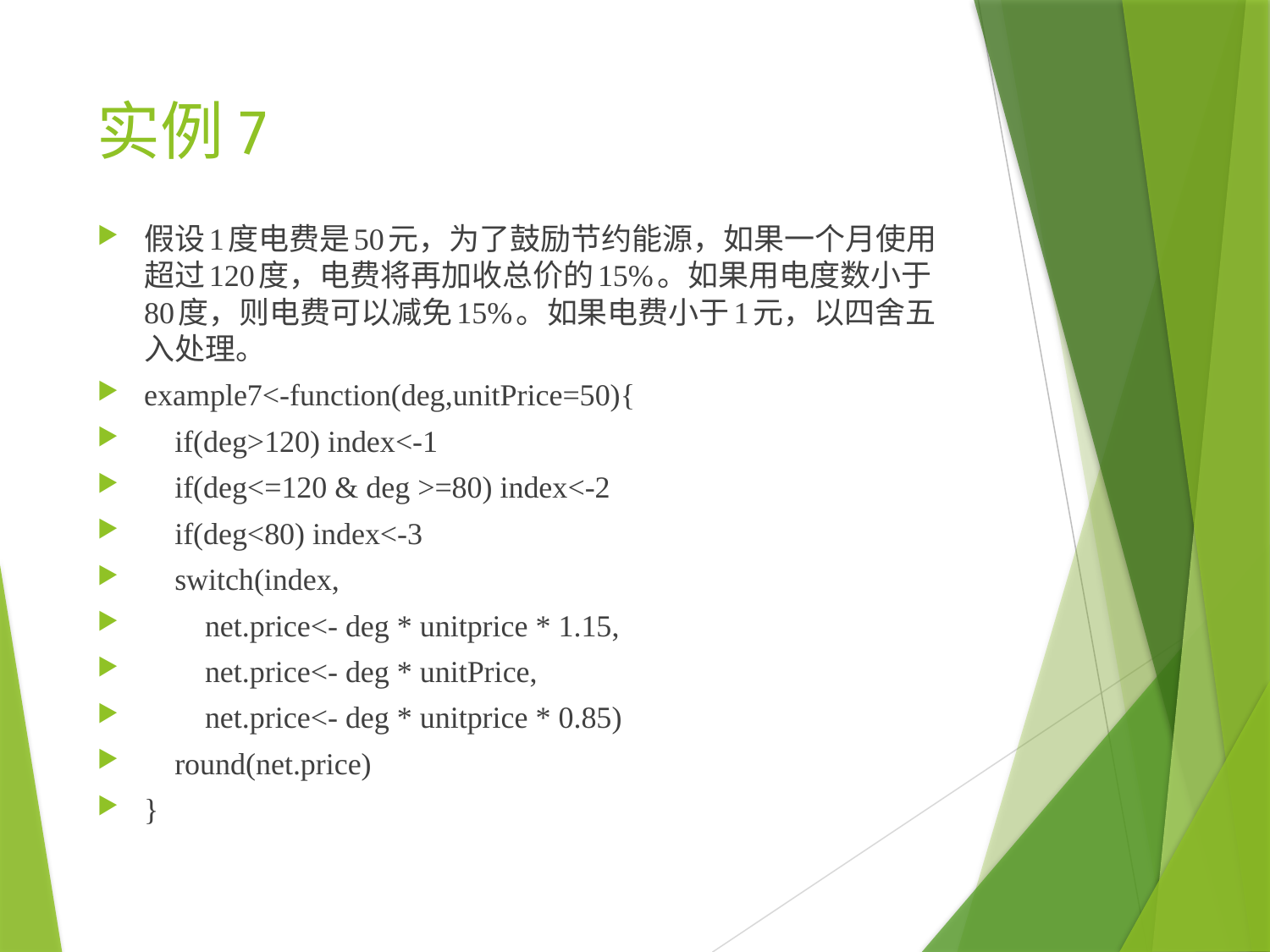

# 实例7
假设1度电费是50元，为了鼓励节约能源，如果一个月使用超过120度，电费将再加收总价的15%。如果用电度数小于80度，则电费可以减免15%。如果电费小于1元，以四舍五入处理。
example7<-function(deg,unitPrice=50){
    if(deg>120) index<-1
    if(deg<=120 & deg >=80) index<-2
    if(deg<80) index<-3
    switch(index,
        net.price<- deg * unitprice * 1.15,
        net.price<- deg * unitPrice,
        net.price<- deg * unitprice * 0.85)
    round(net.price)
}